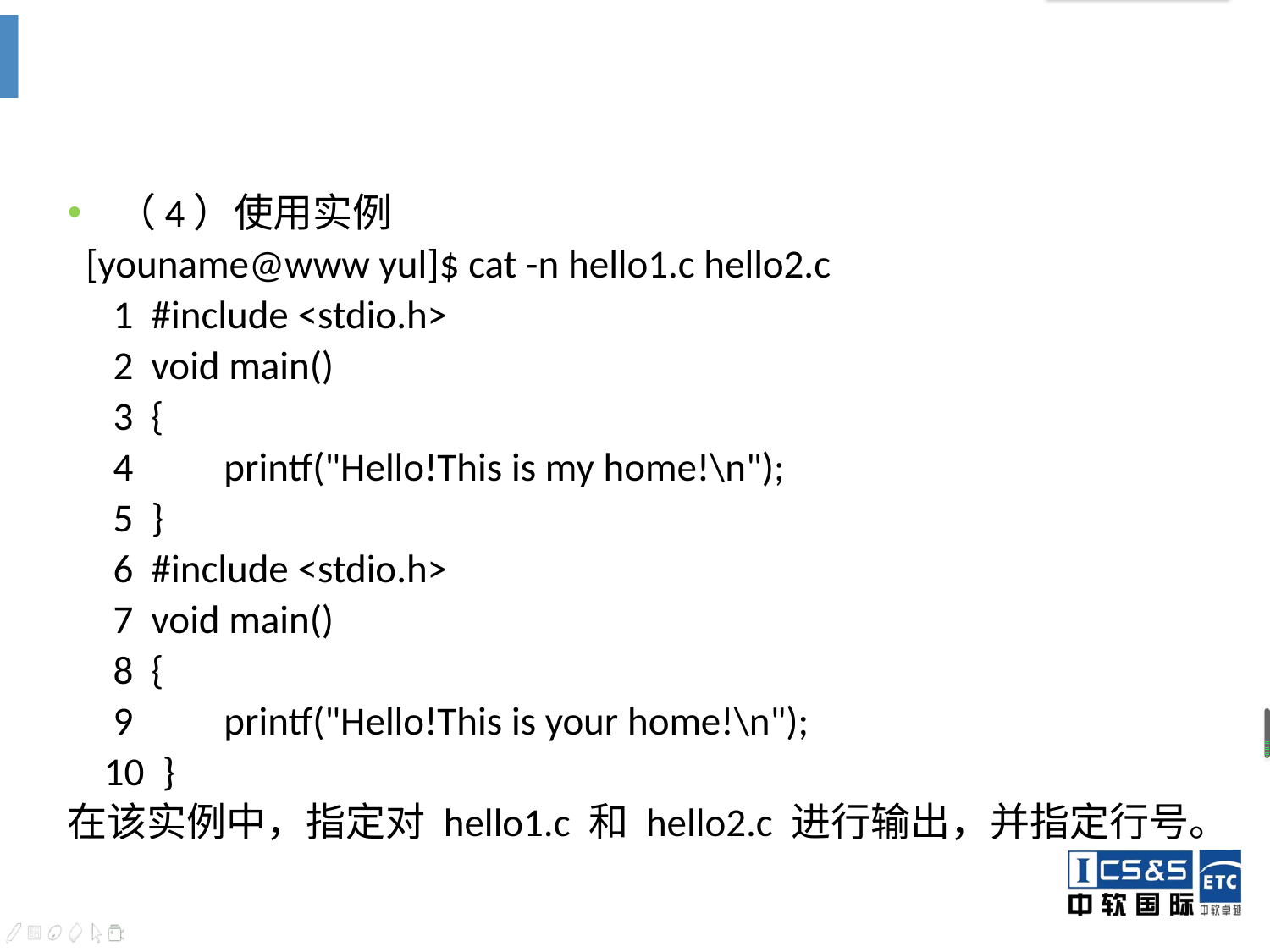

（4）使用实例
  [youname@www yul]$ cat -n hello1.c hello2.c
     1  #include <stdio.h>
     2  void main()
     3  {
     4          printf("Hello!This is my home!\n");
     5  }
     6  #include <stdio.h>
     7  void main()
     8  {
     9          printf("Hello!This is your home!\n");
    10  }
在该实例中，指定对 hello1.c 和 hello2.c 进行输出，并指定行号。